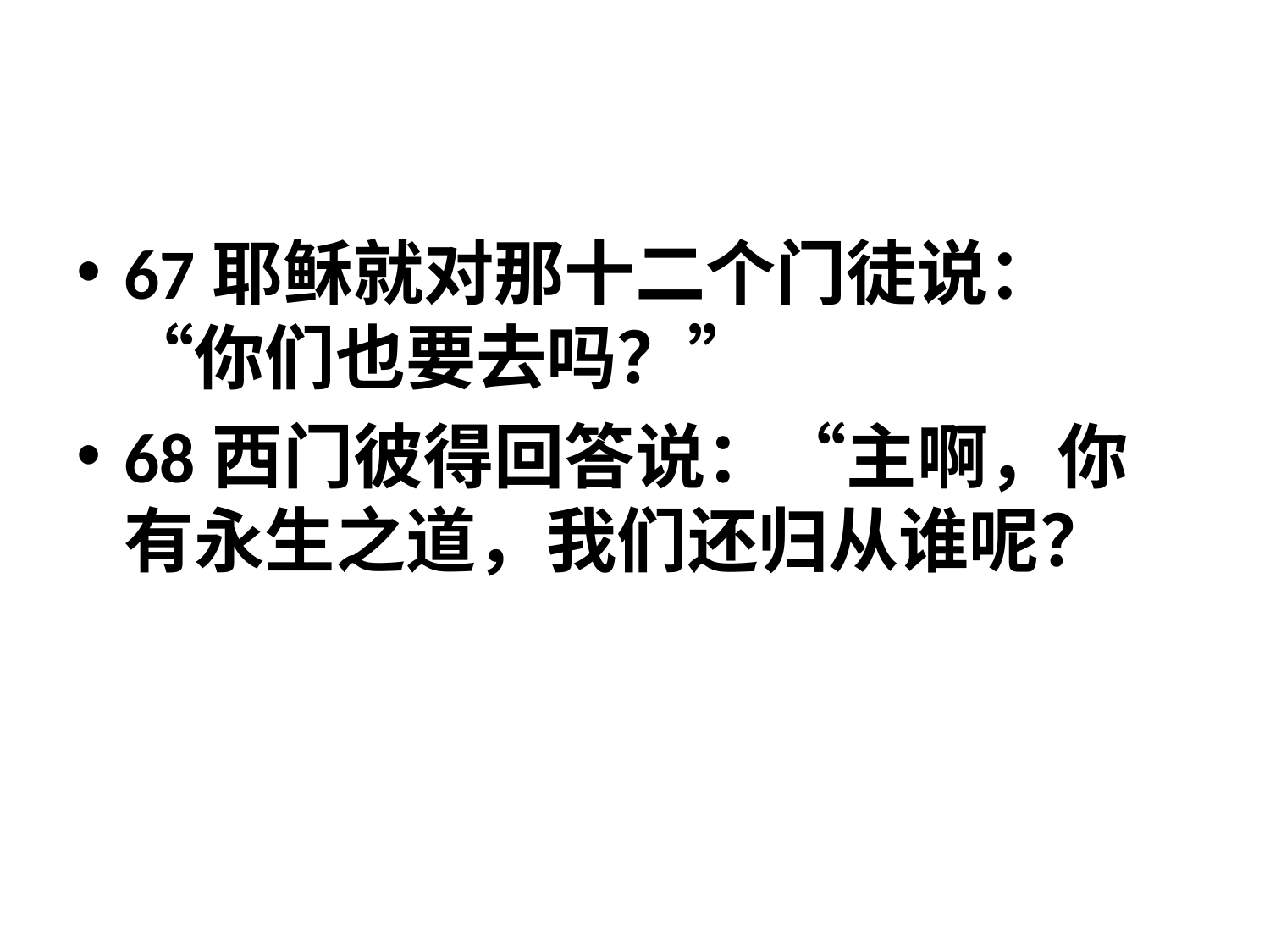

#
67耶稣就对那十二个门徒说：“你们也要去吗？”
68西门彼得回答说：“主啊，你有永生之道，我们还归从谁呢？